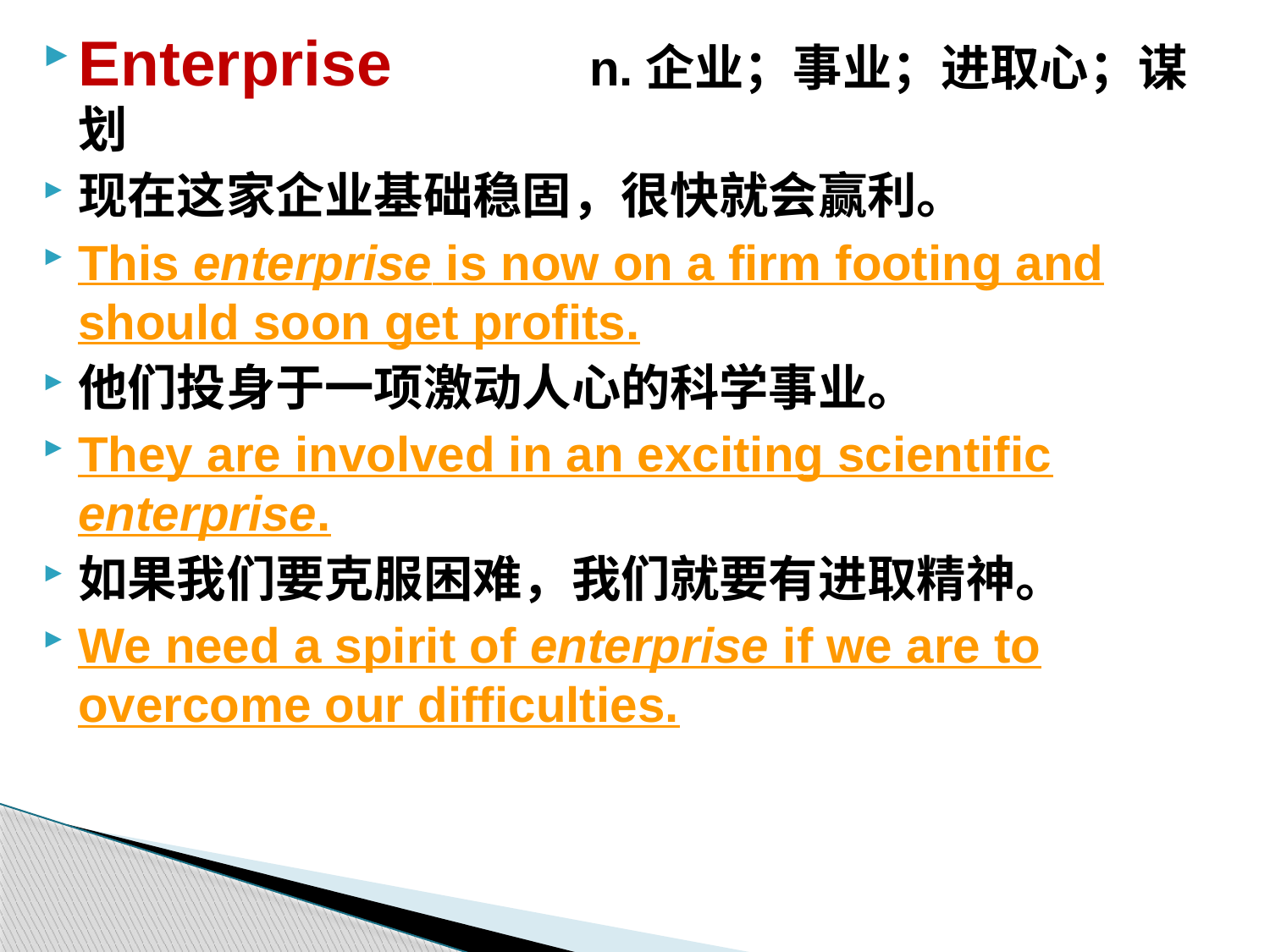

Enterprise  　 　 n.企业；事业；进取心；谋划
现在这家企业基础稳固，很快就会赢利。
This enterprise is now on a firm footing and should soon get profits.
他们投身于一项激动人心的科学事业。
They are involved in an exciting scientific enterprise.
如果我们要克服困难，我们就要有进取精神。
We need a spirit of enterprise if we are to overcome our difficulties.